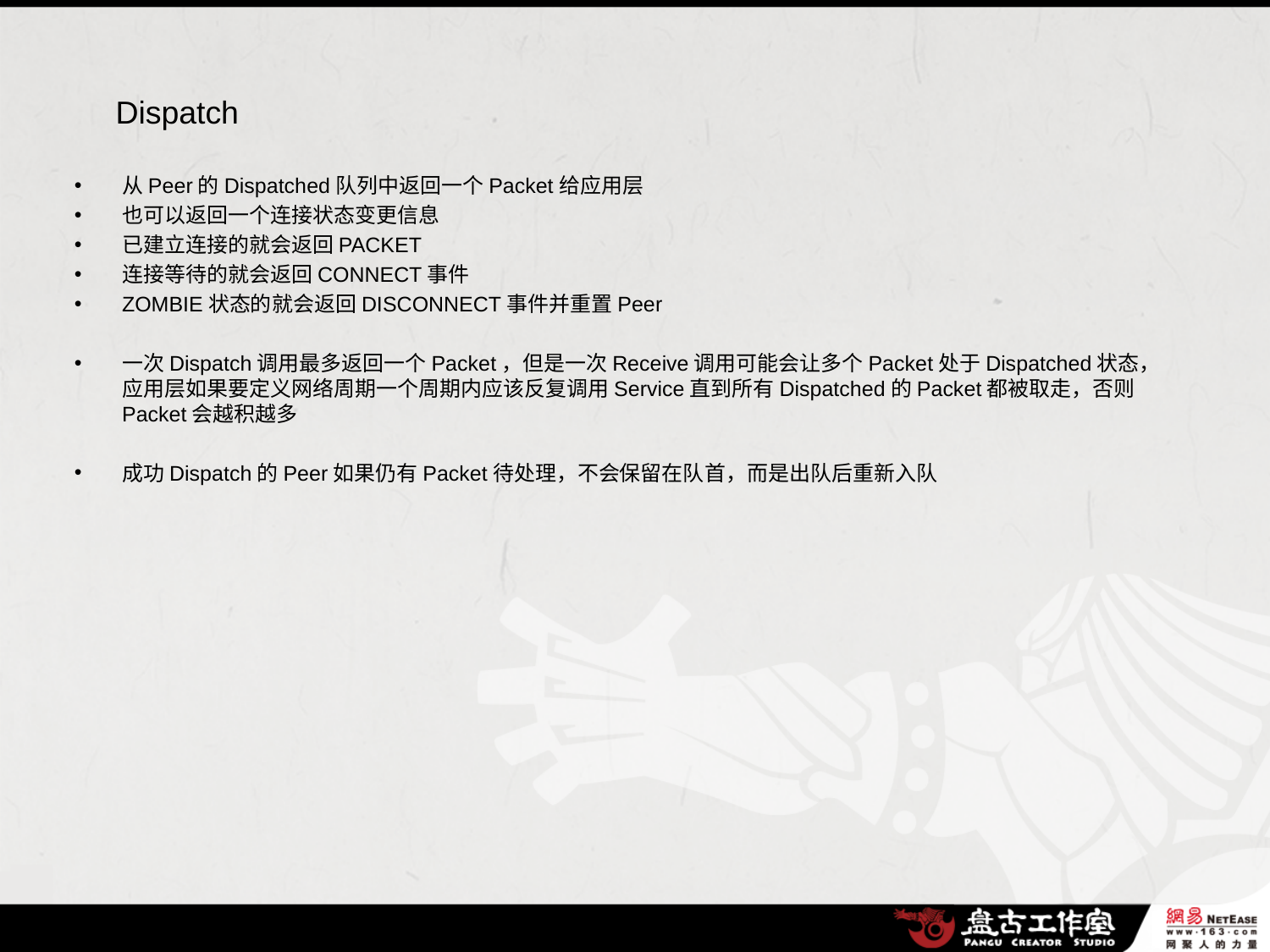

Dispatch
从Peer的Dispatched队列中返回一个Packet给应用层
也可以返回一个连接状态变更信息
已建立连接的就会返回PACKET
连接等待的就会返回CONNECT事件
ZOMBIE状态的就会返回DISCONNECT事件并重置Peer

一次Dispatch调用最多返回一个Packet，但是一次Receive调用可能会让多个Packet处于Dispatched状态，应用层如果要定义网络周期一个周期内应该反复调用Service直到所有Dispatched的Packet都被取走，否则Packet会越积越多

成功Dispatch的Peer如果仍有Packet待处理，不会保留在队首，而是出队后重新入队